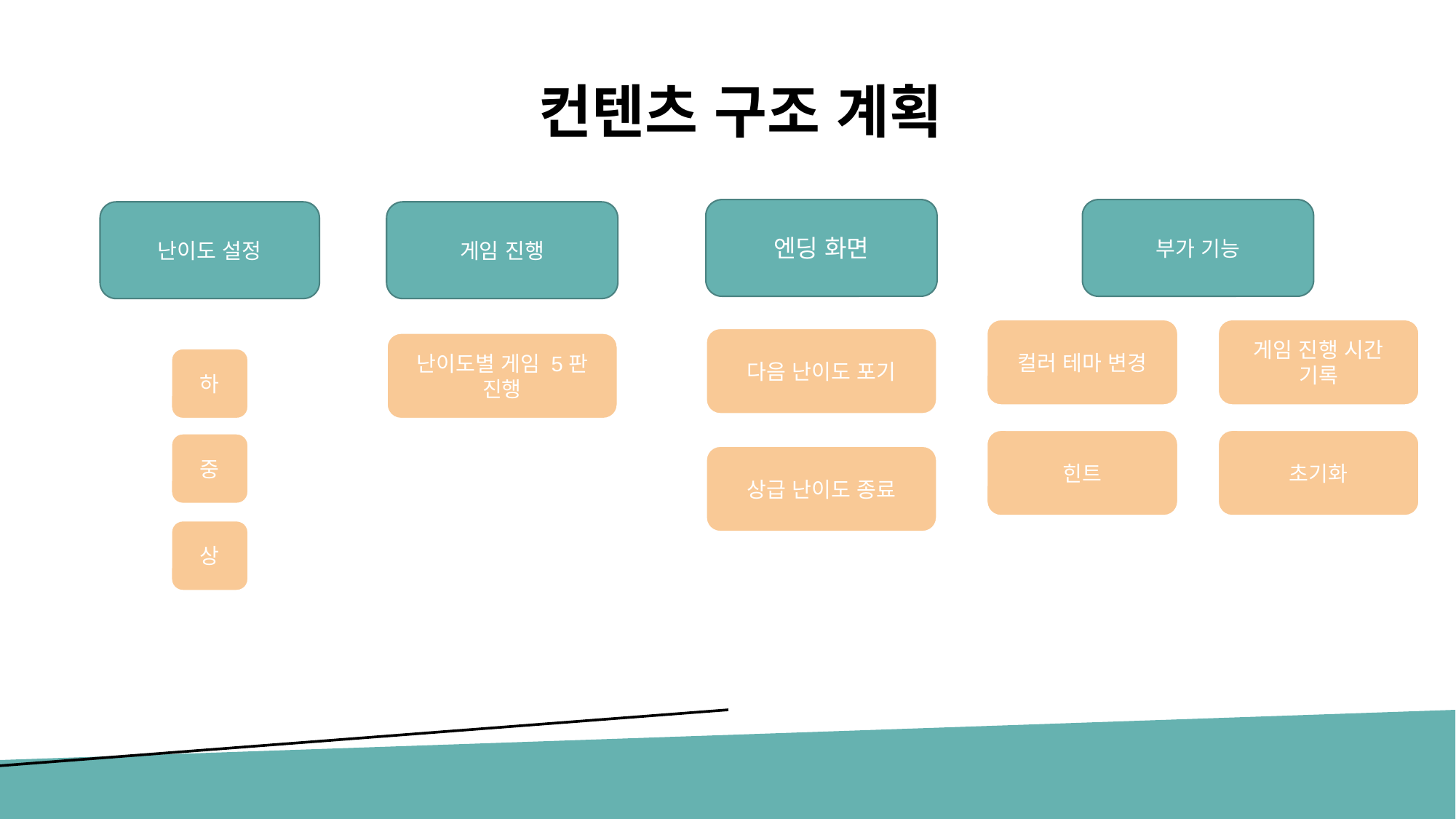

# 컨텐츠 구조 계획
엔딩 화면
부가 기능
난이도 설정
게임 진행
게임 진행 시간 기록
컬러 테마 변경
다음 난이도 포기
난이도별 게임 5판 진행
하
힌트
초기화
중
상급 난이도 종료
상